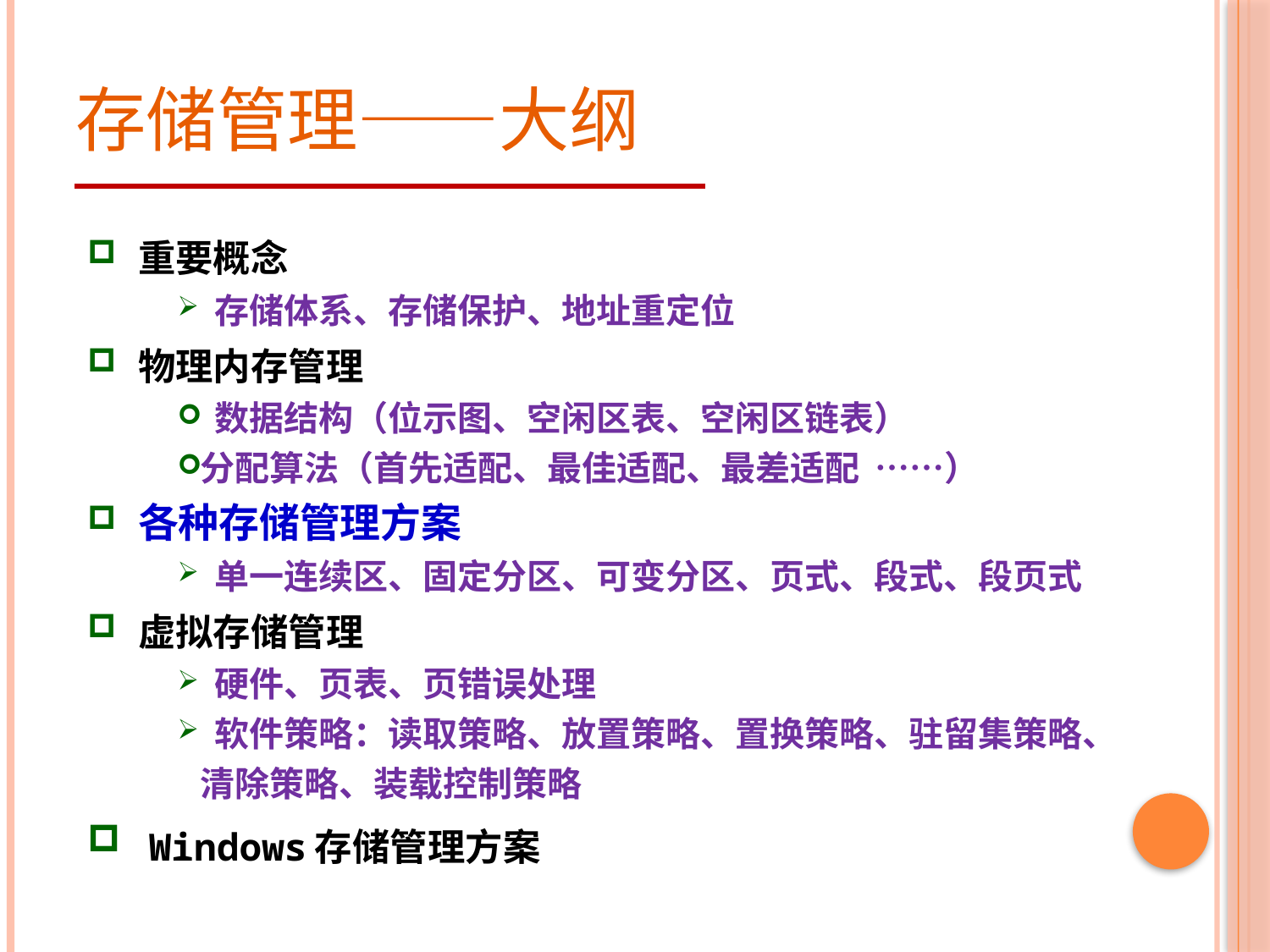

# 存储管理——大纲
 重要概念
 存储体系、存储保护、地址重定位
 物理内存管理
 数据结构（位示图、空闲区表、空闲区链表）
分配算法（首先适配、最佳适配、最差适配  ……）
 各种存储管理方案
 单一连续区、固定分区、可变分区、页式、段式、段页式
 虚拟存储管理
 硬件、页表、页错误处理
 软件策略：读取策略、放置策略、置换策略、驻留集策略、清除策略、装载控制策略
 Windows存储管理方案